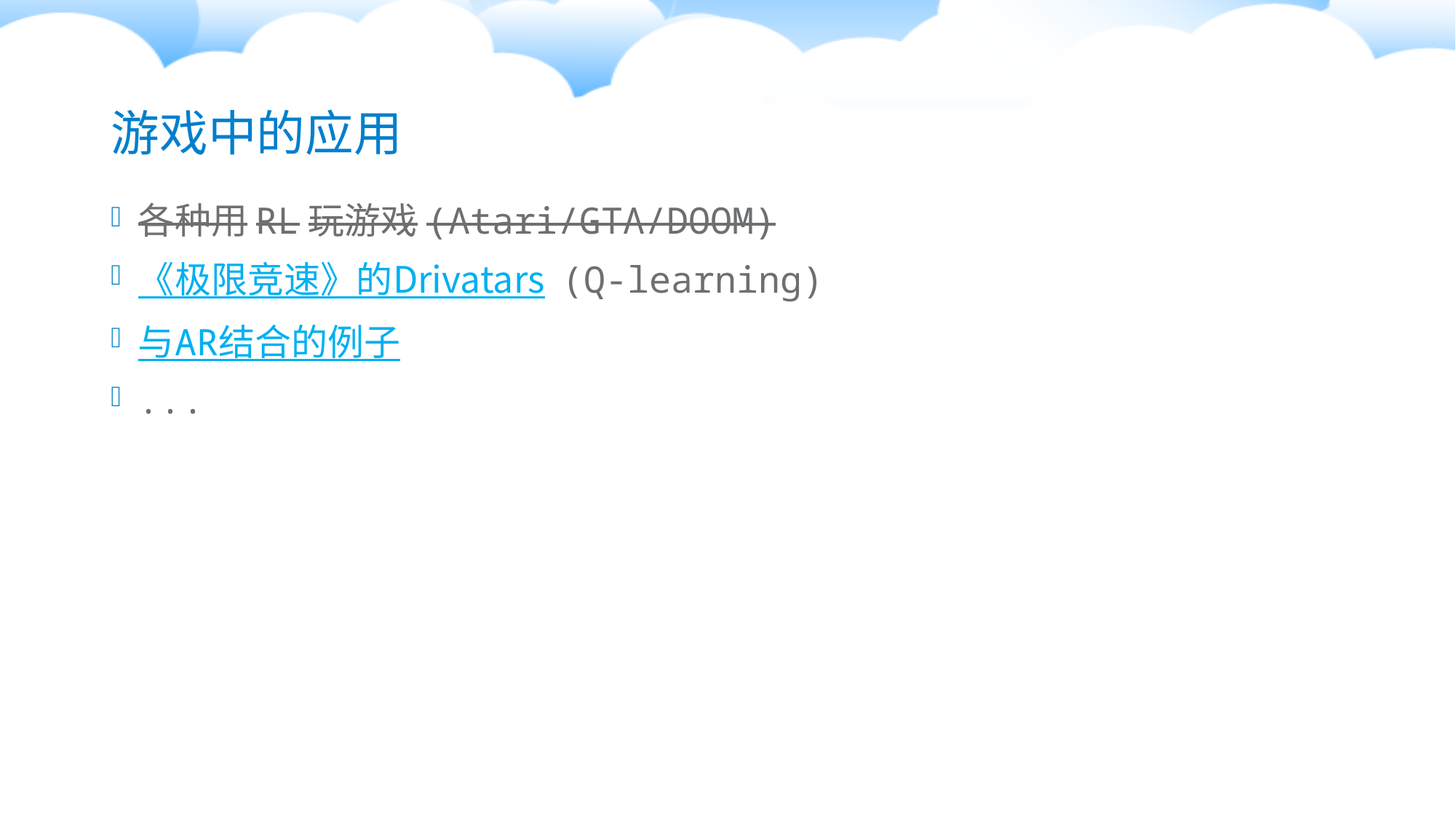

# 游戏中的应用
各种用RL玩游戏(Atari/GTA/DOOM)
《极限竞速》的Drivatars (Q-learning)
与AR结合的例子
...